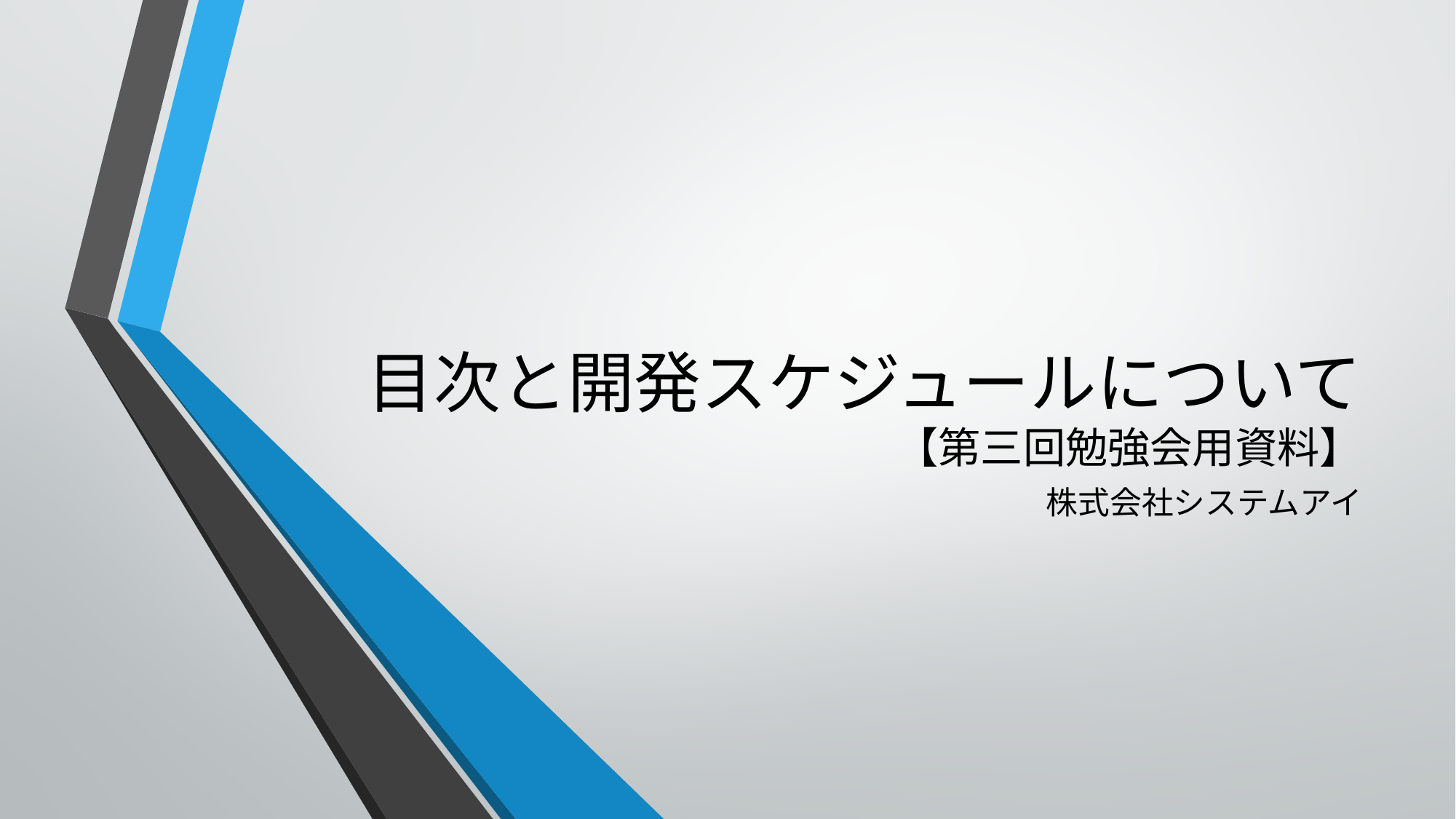

# 目次と開発スケジュールについて 【第三回勉強会用資料】
株式会社システムアイ